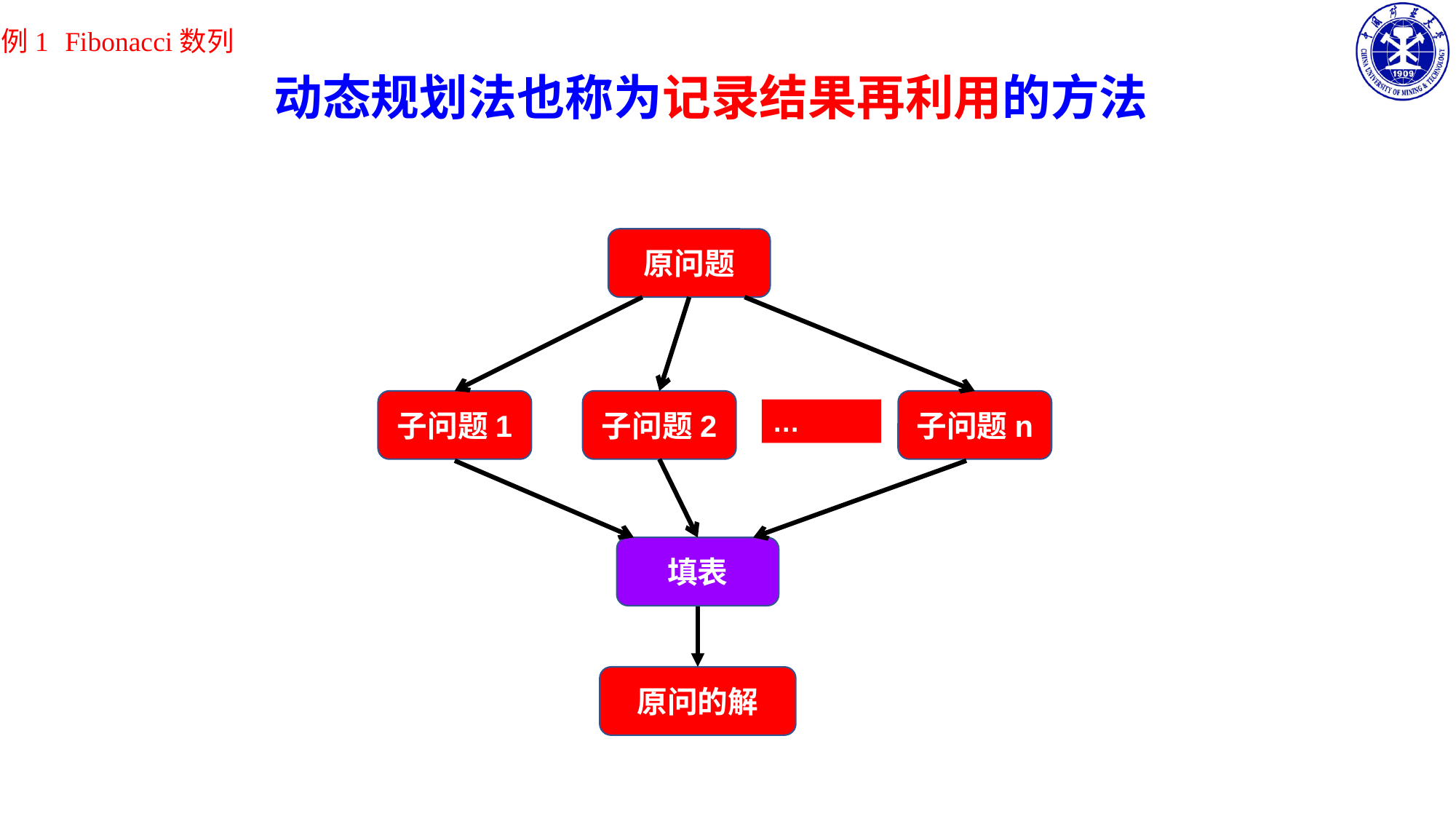

例1 Fibonacci数列
动态规划法也称为记录结果再利用的方法
原问题
子问题1
子问题2
子问题n
…
填表
原问的解